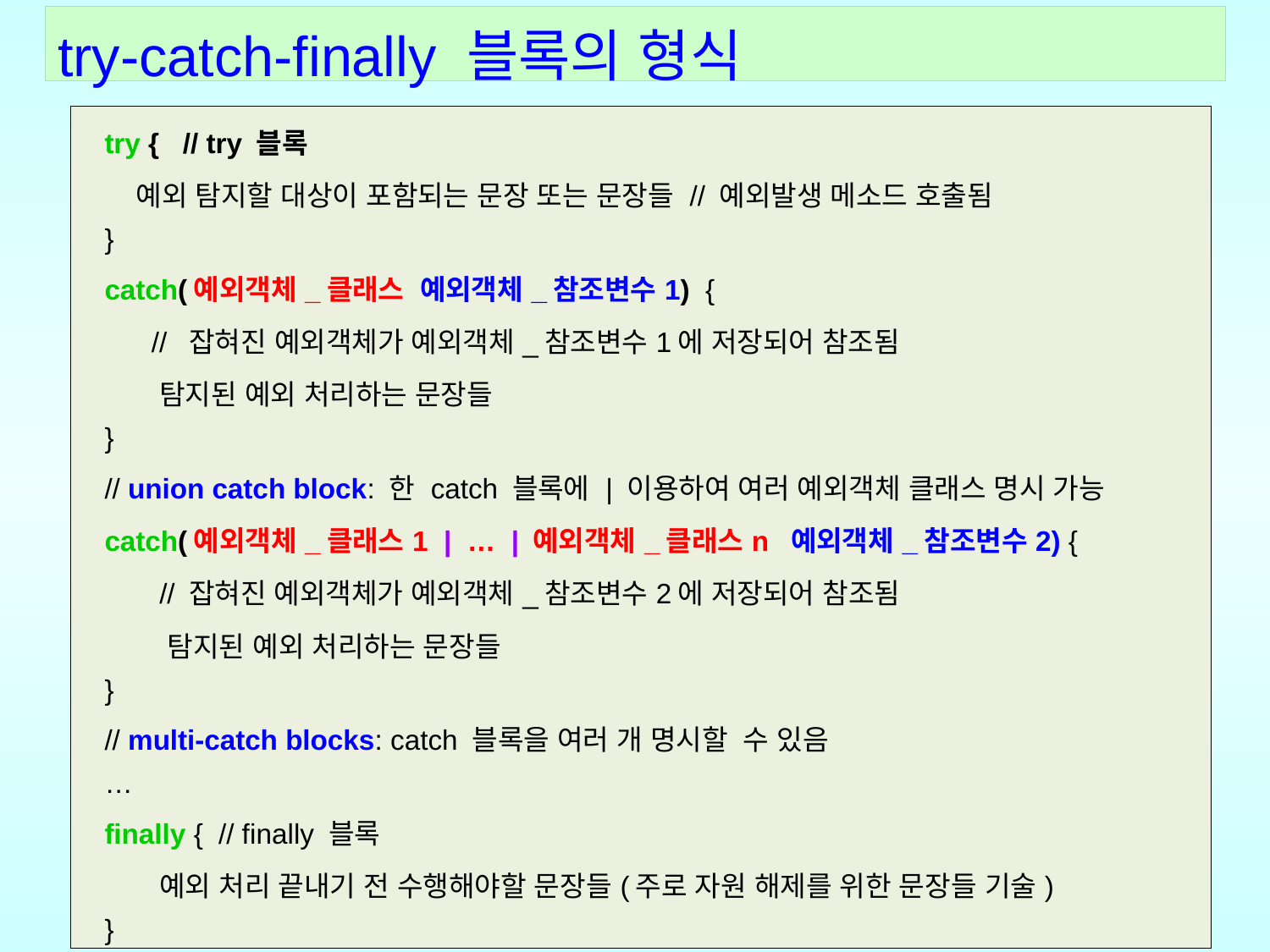

try-catch-finally 블록의 형식
| try { // try 블록 예외 탐지할 대상이 포함되는 문장 또는 문장들 // 예외발생 메소드 호출됨 } catch(예외객체\_클래스 예외객체\_참조변수1) { // 잡혀진 예외객체가 예외객체\_참조변수1에 저장되어 참조됨 탐지된 예외 처리하는 문장들 } // union catch block: 한 catch 블록에 | 이용하여 여러 예외객체 클래스 명시 가능 catch(예외객체\_클래스1 | … | 예외객체\_클래스n 예외객체\_참조변수2) { // 잡혀진 예외객체가 예외객체\_참조변수2에 저장되어 참조됨 탐지된 예외 처리하는 문장들 } // multi-catch blocks: catch 블록을 여러 개 명시할 수 있음 … finally { // finally 블록 예외 처리 끝내기 전 수행해야할 문장들(주로 자원 해제를 위한 문장들 기술) } |
| --- |